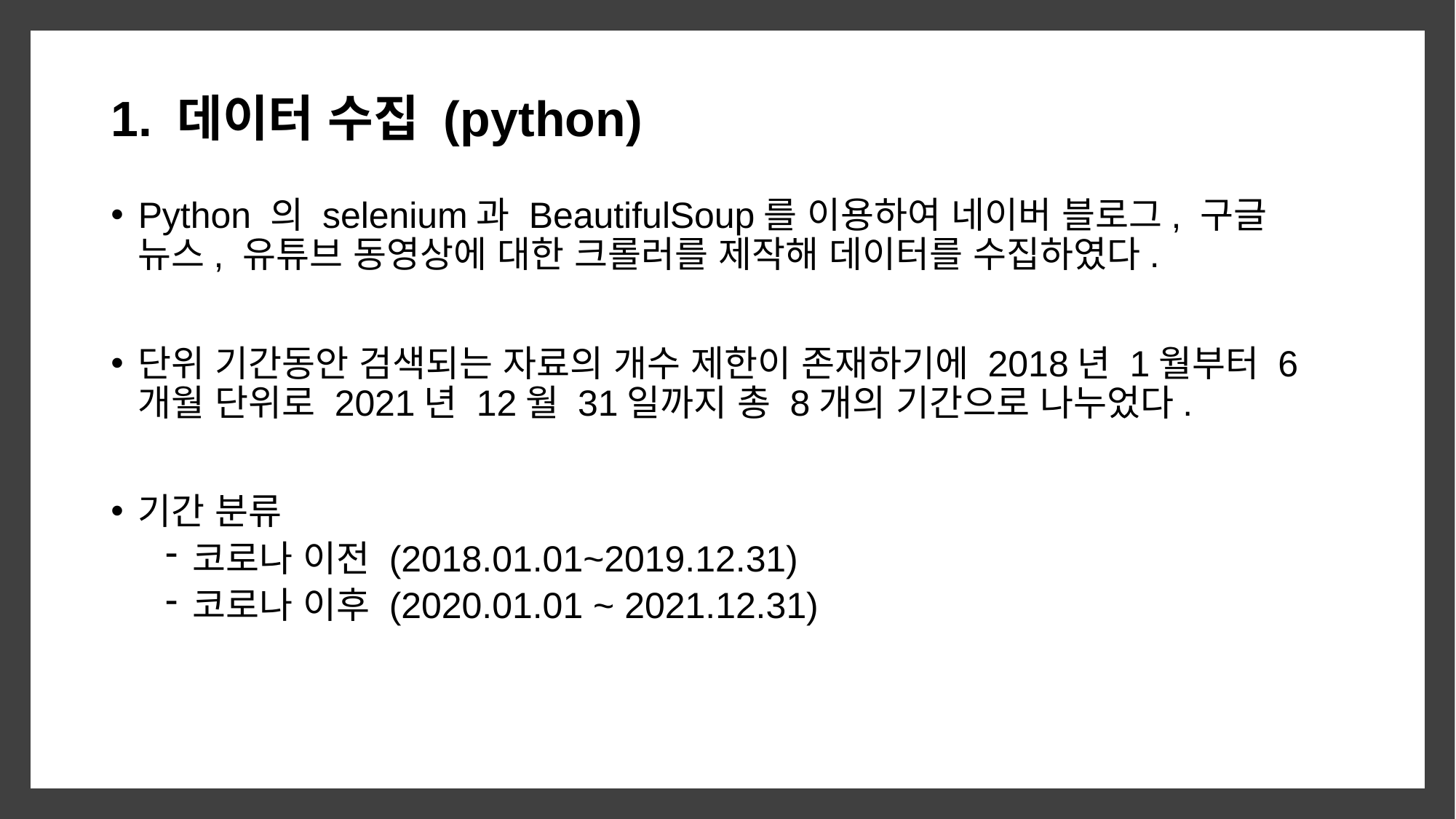

# 1. 데이터 수집 (python)
Python 의 selenium과 BeautifulSoup를 이용하여 네이버 블로그, 구글 뉴스, 유튜브 동영상에 대한 크롤러를 제작해 데이터를 수집하였다.

단위 기간동안 검색되는 자료의 개수 제한이 존재하기에 2018년 1월부터 6개월 단위로 2021년 12월 31일까지 총 8개의 기간으로 나누었다.

기간 분류
코로나 이전 (2018.01.01~2019.12.31)
코로나 이후 (2020.01.01 ~ 2021.12.31)